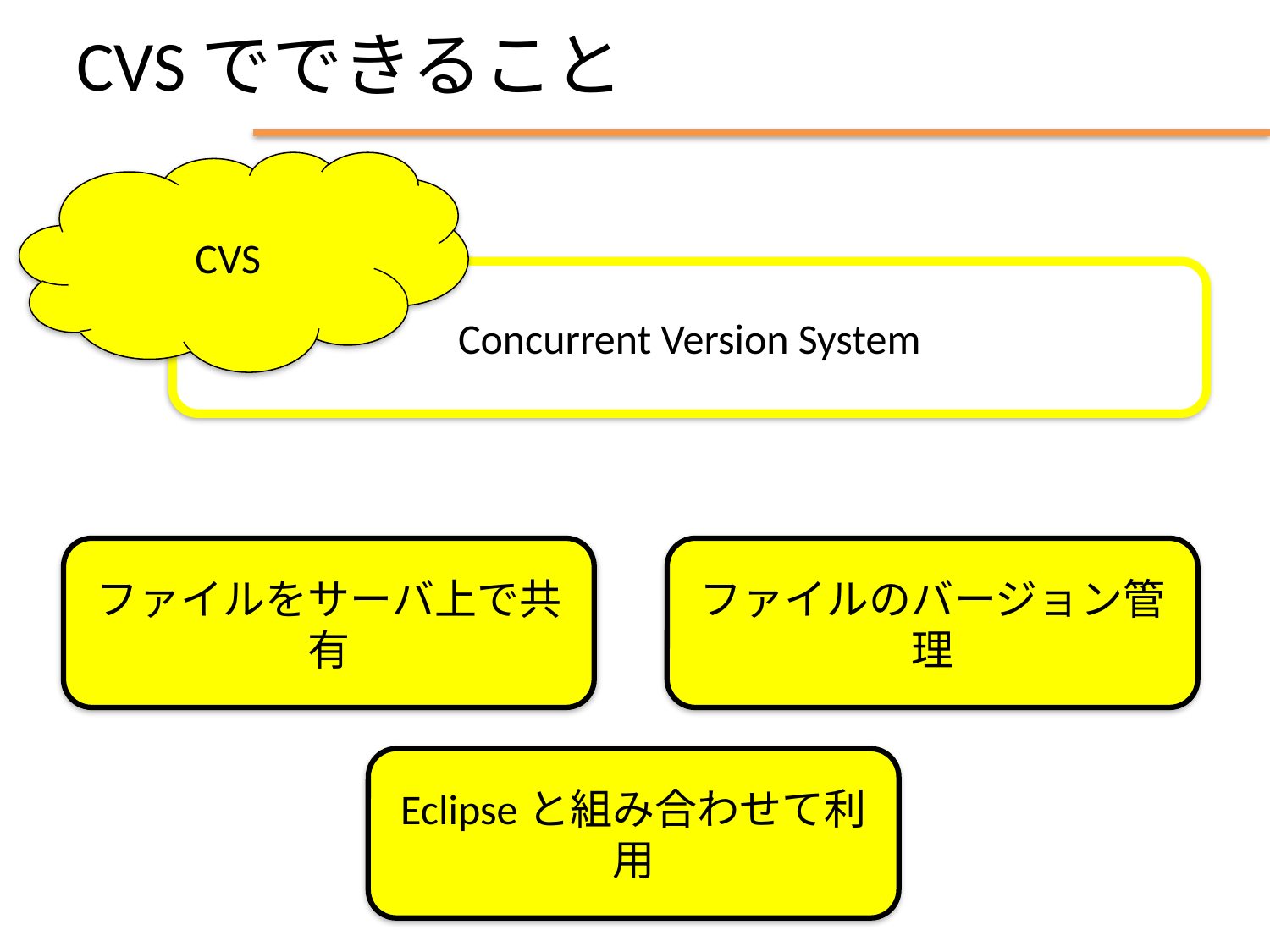

# CVSでできること
CVS
Concurrent Version System
ファイルをサーバ上で共有
ファイルのバージョン管理
Eclipseと組み合わせて利用